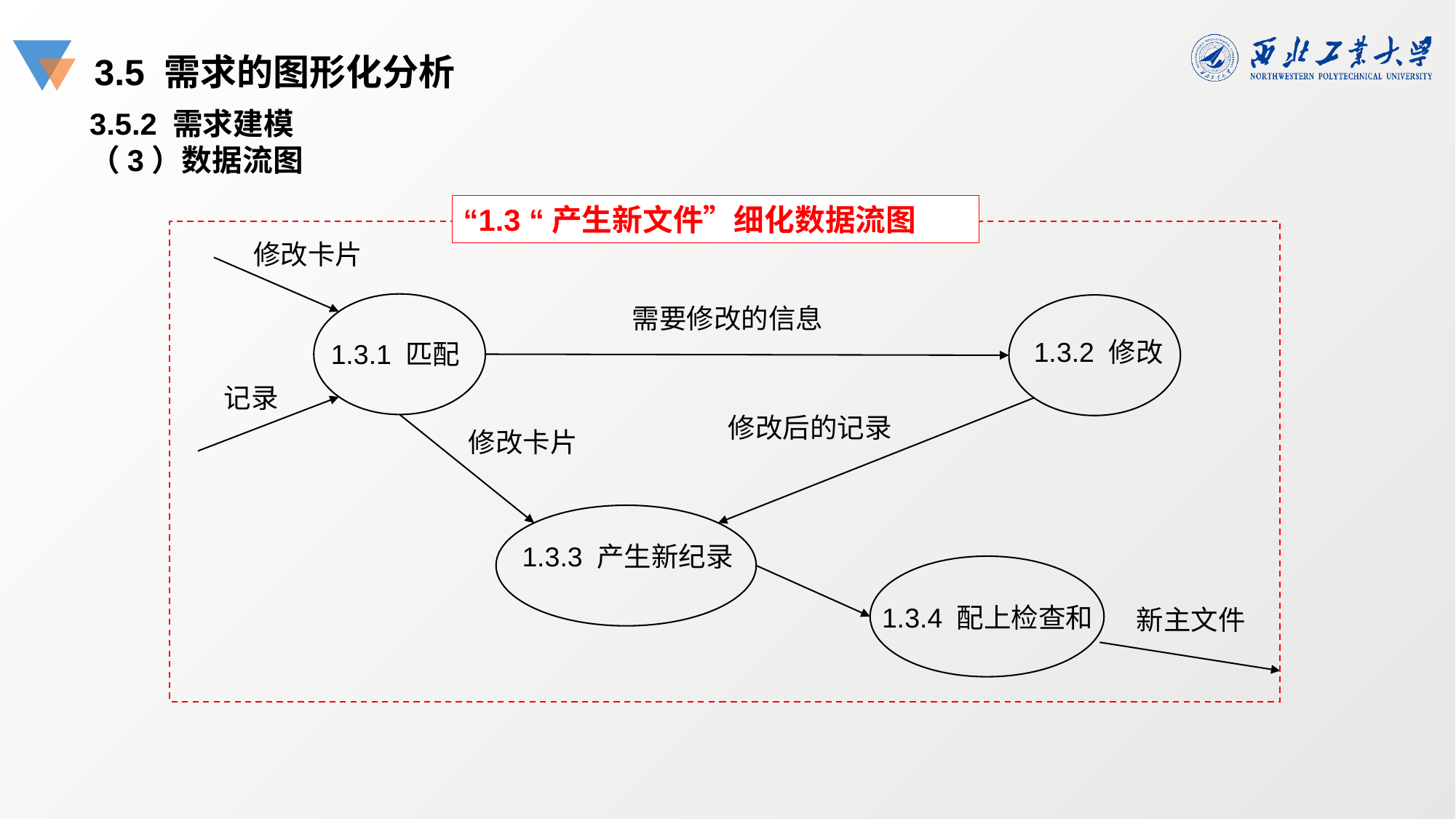

3.5 需求的图形化分析
3.5.2 需求建模
（3）数据流图
“1.3 “产生新文件”细化数据流图

修改卡片

1.3.1 匹配

需要修改的信息
1.3.2 修改
记录
修改后的记录
修改卡片

1.3.3 产生新纪录

1.3.4 配上检查和
新主文件

16